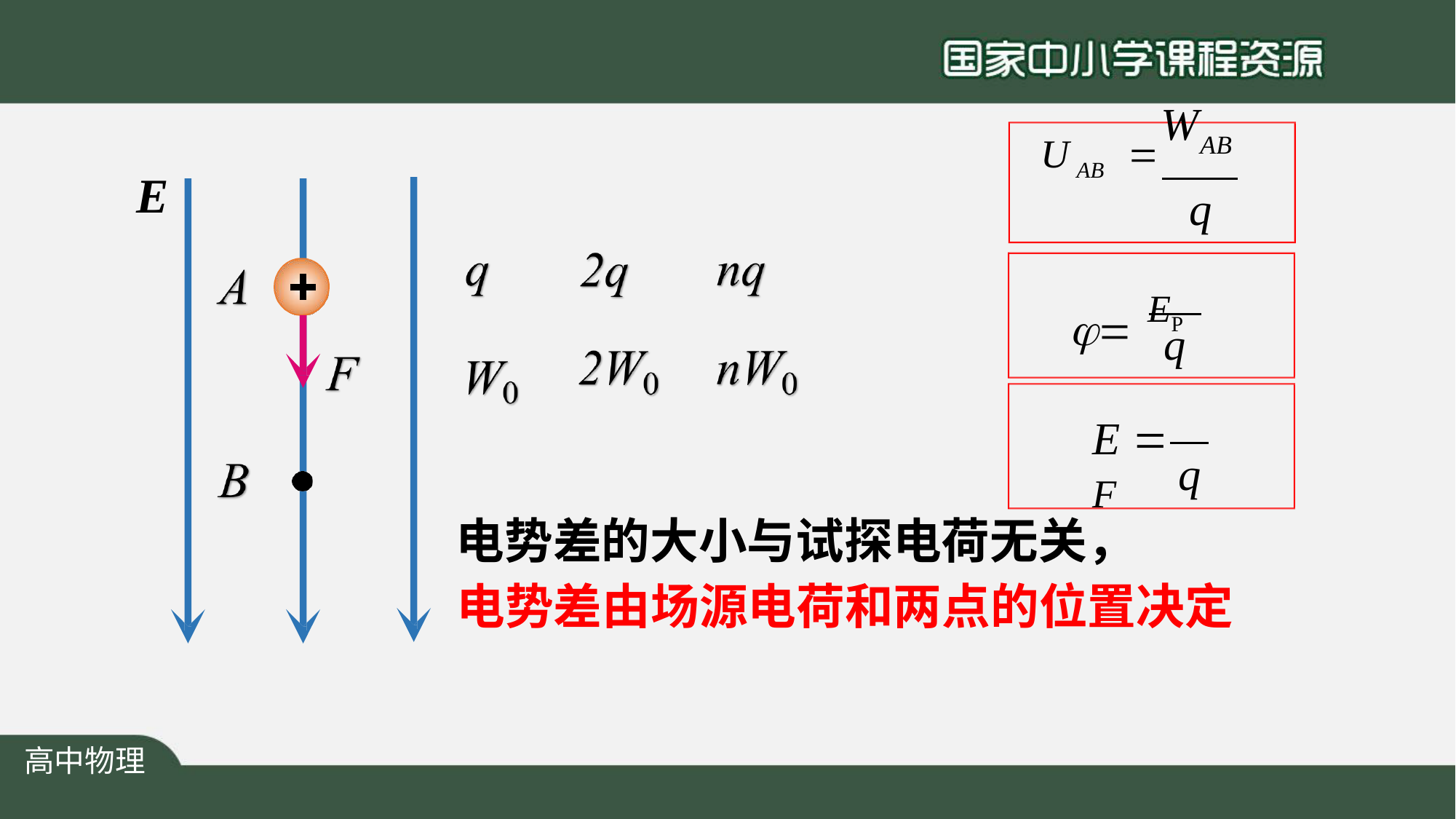

W
UAB	=	AB

E

q
ϕ= EP

q
E = F

q

电势差的大小与试探电荷无关，
电势差由场源电荷和两点的位置决定
高中物理